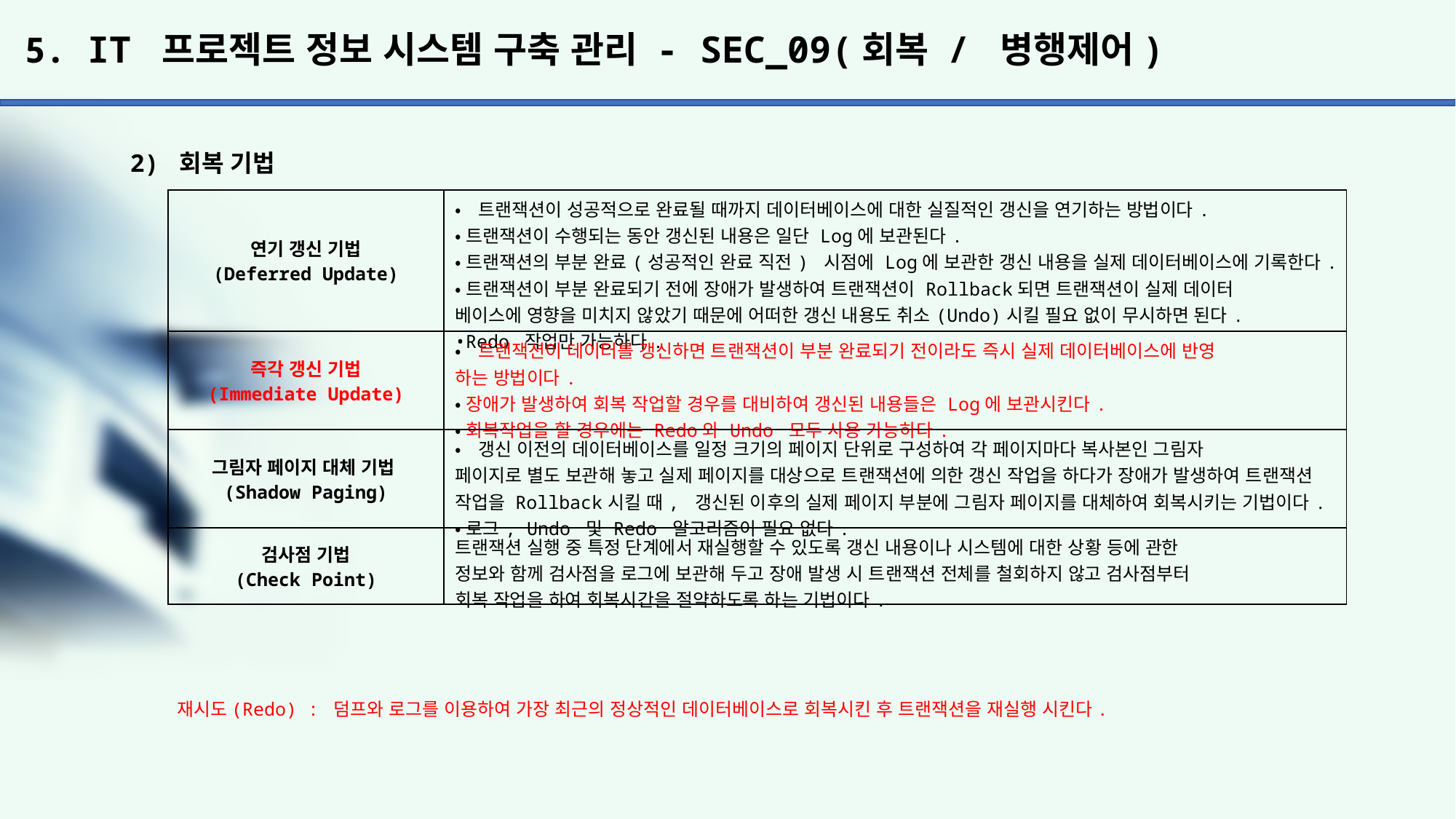

# 5. IT 프로젝트 정보 시스템 구축 관리 - SEC_09(회복 / 병행제어)
2) 회복 기법

| 연기 갱신 기법 (Deferred Update) | •트랜잭션이 성공적으로 완료될 때까지 데이터베이스에 대한 실질적인 갱신을 연기하는 방법이다. •트랜잭션이 수행되는 동안 갱신된 내용은 일단 Log에 보관된다. •트랜잭션의 부분 완료(성공적인 완료 직전) 시점에 Log에 보관한 갱신 내용을 실제 데이터베이스에 기록한다. •트랜잭션이 부분 완료되기 전에 장애가 발생하여 트랜잭션이 Rollback되면 트랜잭션이 실제 데이터 베이스에 영향을 미치지 않았기 때문에 어떠한 갱신 내용도 취소(Undo)시킬 필요 없이 무시하면 된다. •Redo 작업만 가능하다. |
| --- | --- |
| 즉각 갱신 기법 (Immediate Update) | •트랜잭션이 데이터를 갱신하면 트랜잭션이 부분 완료되기 전이라도 즉시 실제 데이터베이스에 반영 하는 방법이다. •장애가 발생하여 회복 작업할 경우를 대비하여 갱신된 내용들은 Log에 보관시킨다. •회복작업을 할 경우에는 Redo와 Undo 모두 사용 가능하다. |
| 그림자 페이지 대체 기법(Shadow Paging) | •갱신 이전의 데이터베이스를 일정 크기의 페이지 단위로 구성하여 각 페이지마다 복사본인 그림자 페이지로 별도 보관해 놓고 실제 페이지를 대상으로 트랜잭션에 의한 갱신 작업을 하다가 장애가 발생하여 트랜잭션 작업을 Rollback시킬 때, 갱신된 이후의 실제 페이지 부분에 그림자 페이지를 대체하여 회복시키는 기법이다. •로그, Undo 및 Redo 알고리즘이 필요 없다. |
| 검사점 기법 (Check Point) | 트랜잭션 실행 중 특정 단계에서 재실행할 수 있도록 갱신 내용이나 시스템에 대한 상황 등에 관한 정보와 함께 검사점을 로그에 보관해 두고 장애 발생 시 트랜잭션 전체를 철회하지 않고 검사점부터 회복 작업을 하여 회복시간을 절약하도록 하는 기법이다. |
재시도(Redo) : 덤프와 로그를 이용하여 가장 최근의 정상적인 데이터베이스로 회복시킨 후 트랜잭션을 재실행 시킨다.